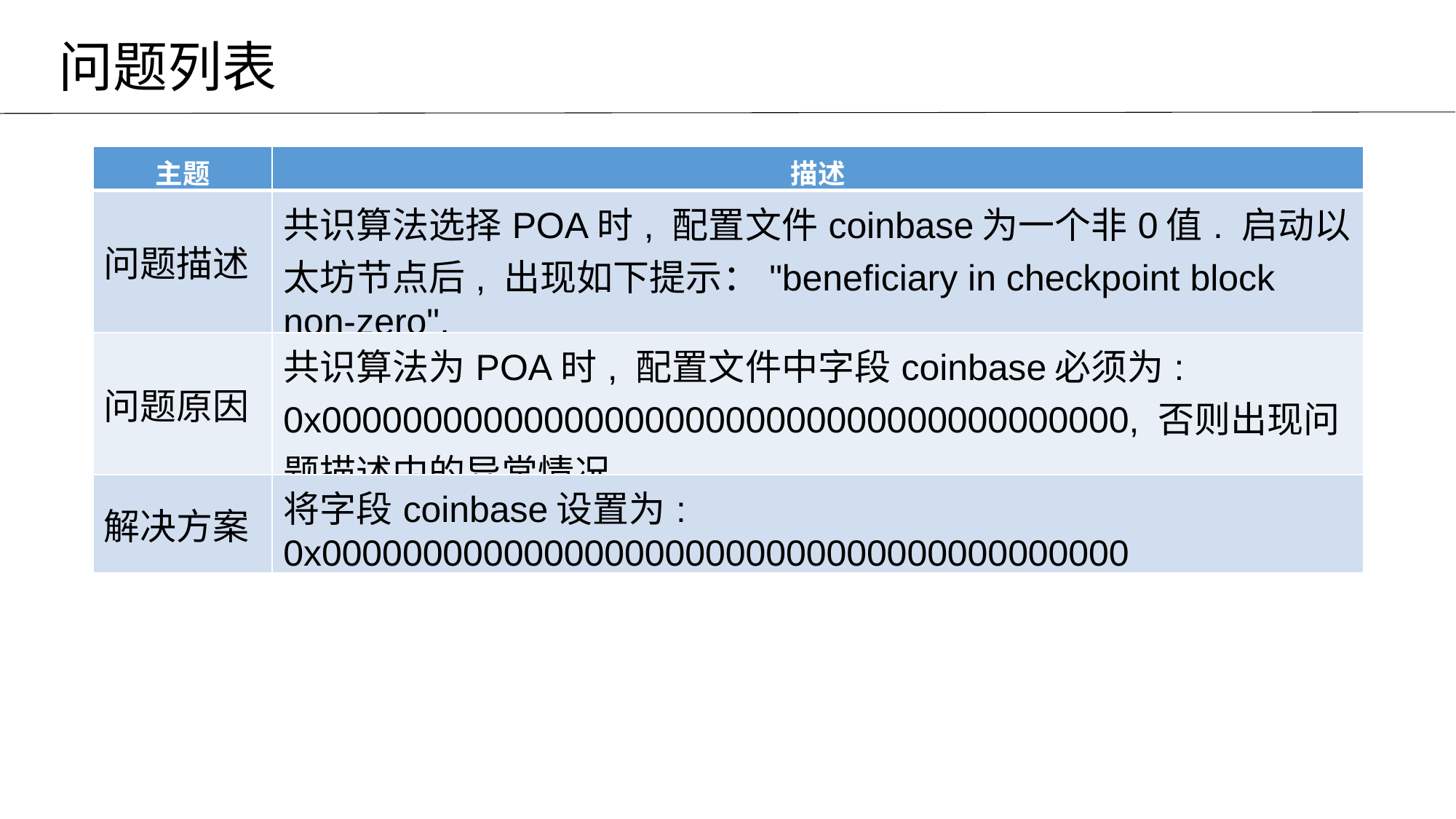

问题列表
| 主题 | 描述 |
| --- | --- |
| 问题描述 | 共识算法选择POA时, 配置文件coinbase为一个非0值. 启动以太坊节点后, 出现如下提示："beneficiary in checkpoint block non-zero". |
| 问题原因 | 共识算法为POA时, 配置文件中字段coinbase必须为:　0x0000000000000000000000000000000000000000, 否则出现问题描述中的异常情况. |
| 解决方案 | 将字段coinbase设置为:　0x0000000000000000000000000000000000000000 |